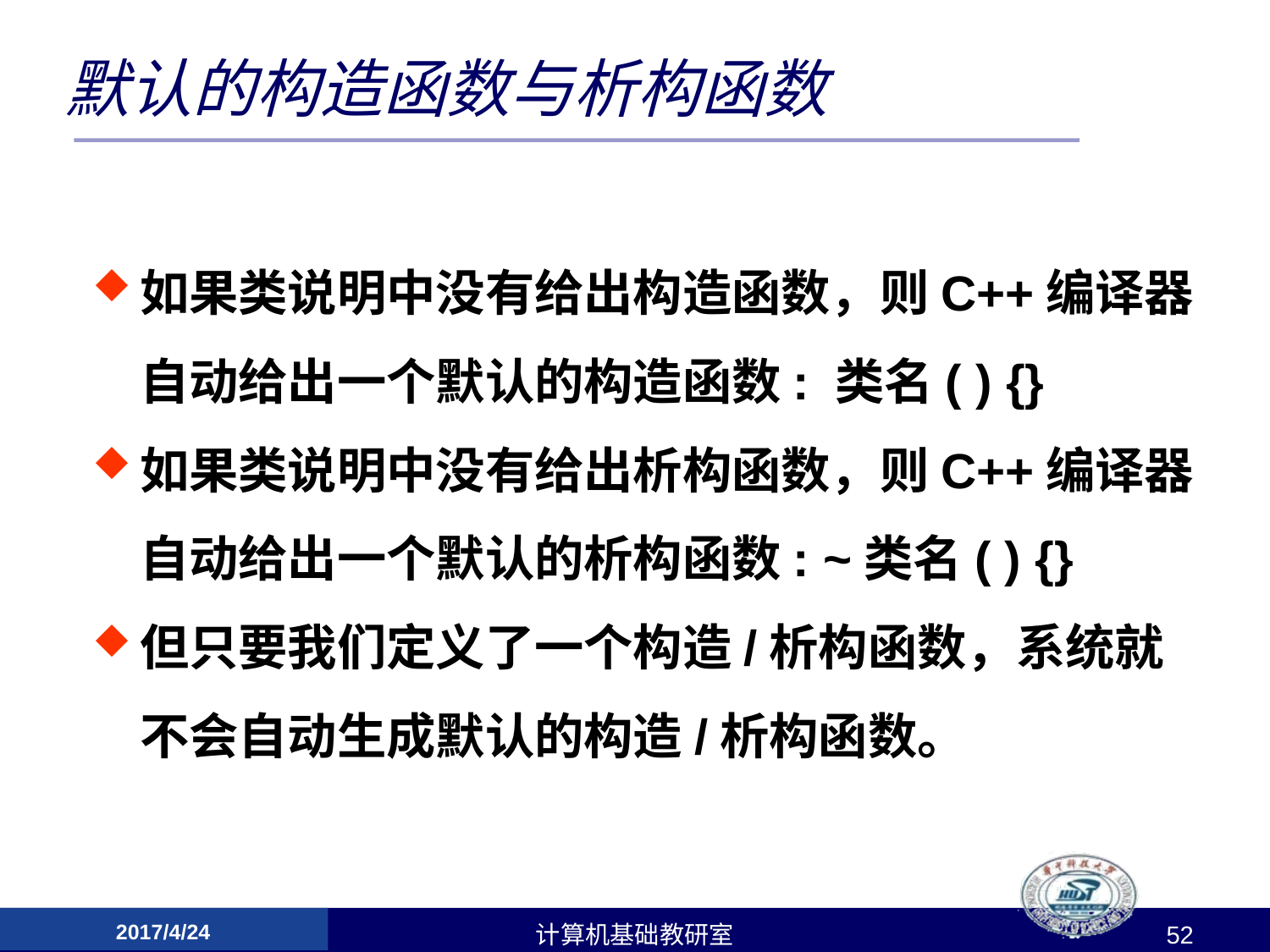

默认的构造函数与析构函数
如果类说明中没有给出构造函数，则C++编译器自动给出一个默认的构造函数: 类名( ) {}
如果类说明中没有给出析构函数，则C++编译器自动给出一个默认的析构函数: ~类名( ) {}
但只要我们定义了一个构造/析构函数，系统就不会自动生成默认的构造/析构函数。
2017/4/24
计算机基础教研室
52